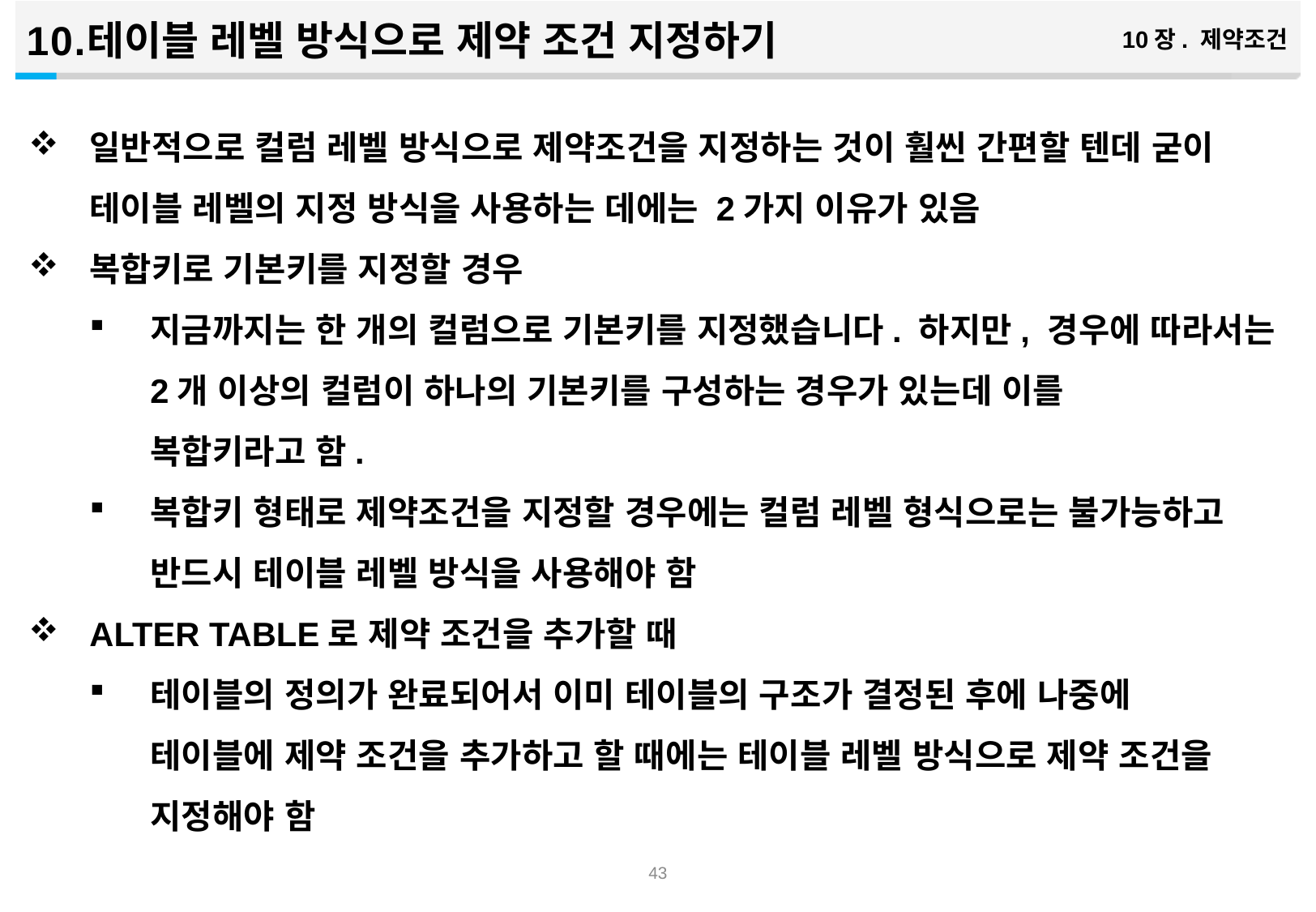

테이블 레벨 방식으로 제약 조건 지정하기
10장. 제약조건
일반적으로 컬럼 레벨 방식으로 제약조건을 지정하는 것이 훨씬 간편할 텐데 굳이 테이블 레벨의 지정 방식을 사용하는 데에는 2가지 이유가 있음
복합키로 기본키를 지정할 경우
지금까지는 한 개의 컬럼으로 기본키를 지정했습니다. 하지만, 경우에 따라서는 2개 이상의 컬럼이 하나의 기본키를 구성하는 경우가 있는데 이를           복합키라고 함.
복합키 형태로 제약조건을 지정할 경우에는 컬럼 레벨 형식으로는 불가능하고 반드시 테이블 레벨 방식을 사용해야 함
ALTER TABLE로 제약 조건을 추가할 때
테이블의 정의가 완료되어서 이미 테이블의 구조가 결정된 후에 나중에        테이블에 제약 조건을 추가하고 할 때에는 테이블 레벨 방식으로 제약 조건을 지정해야 함

43